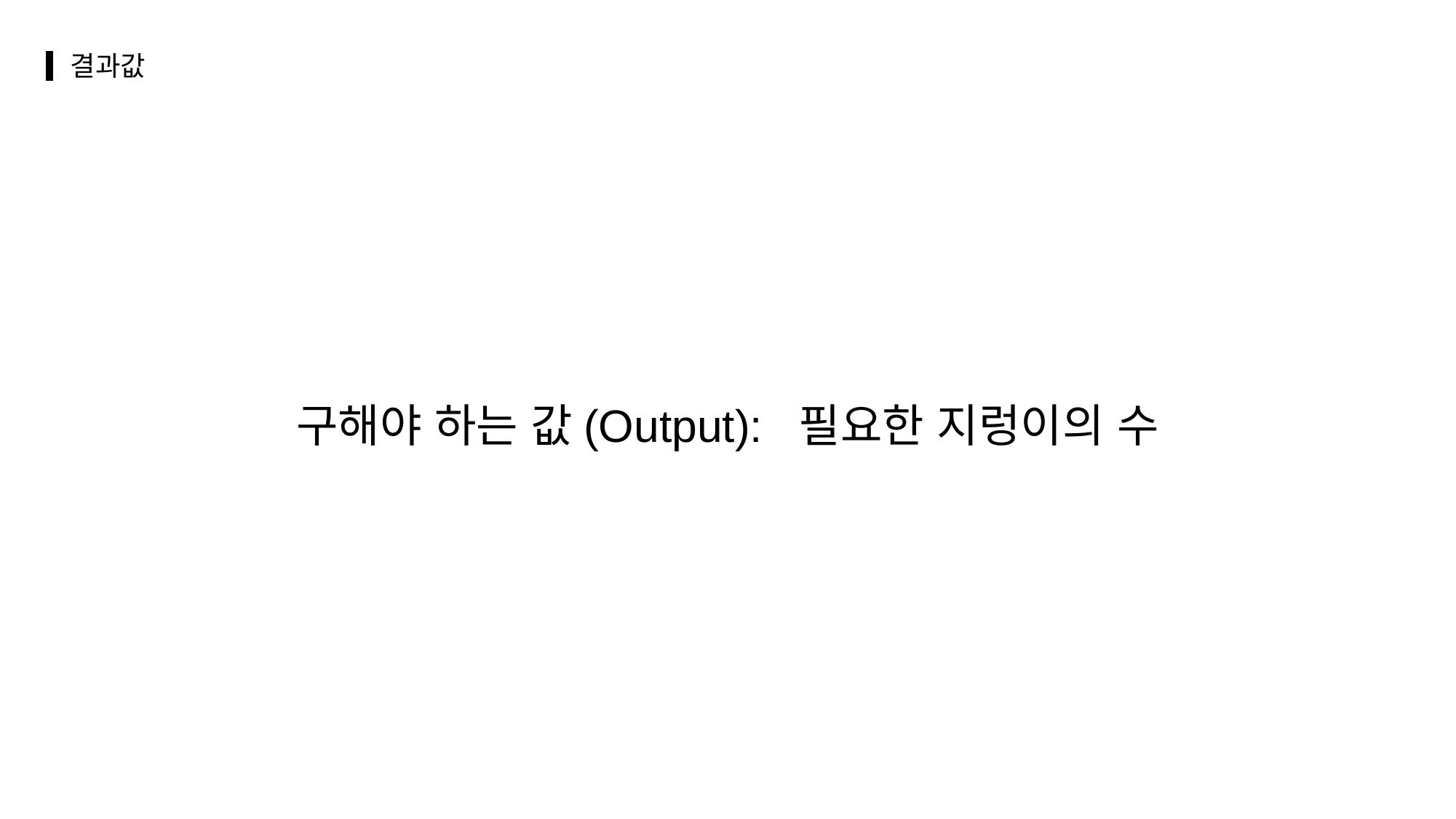

결과값
medium
bold
extrabold

code
구해야 하는 값(Output):  필요한 지렁이의 수
주제